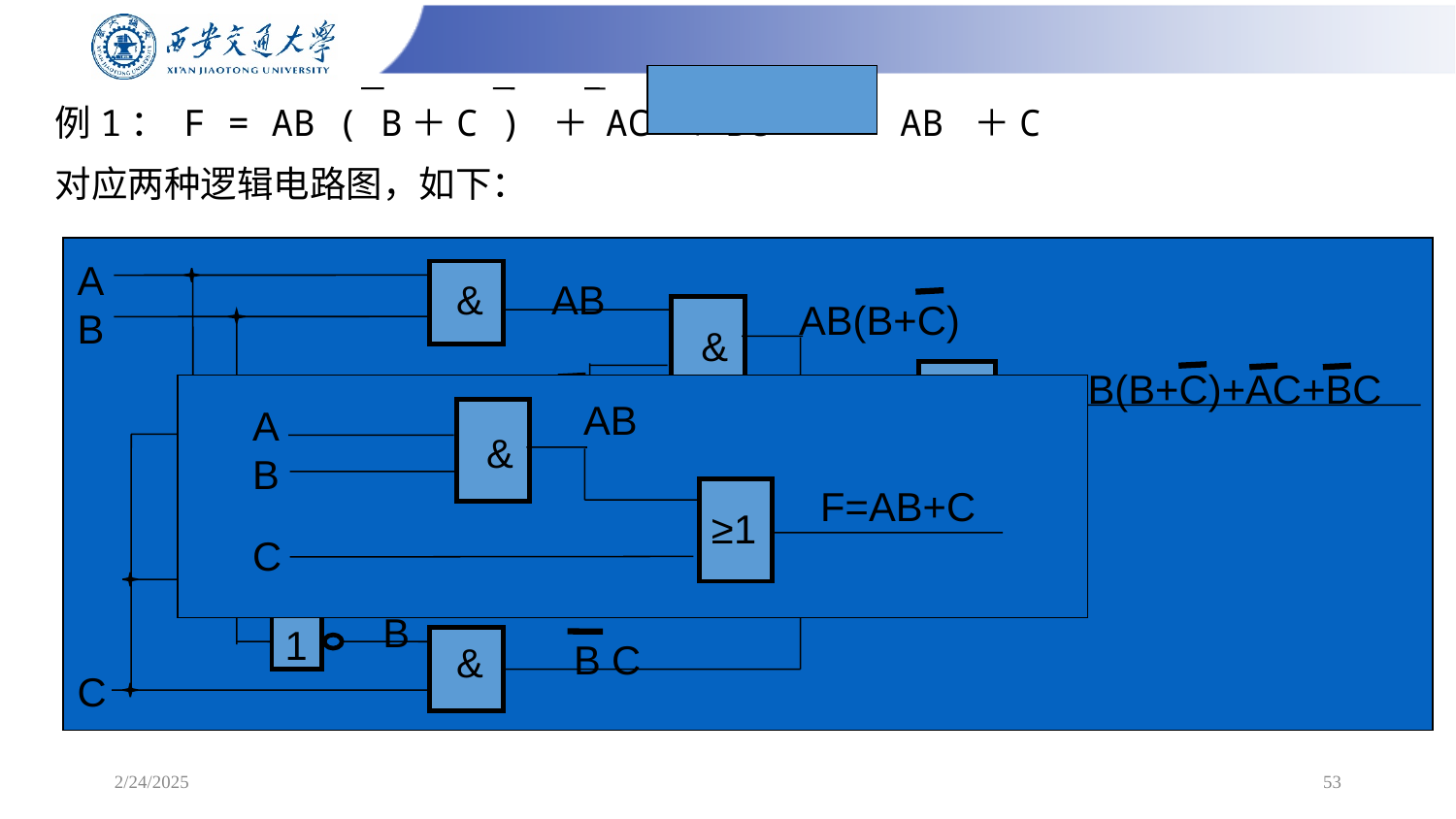

# 例1： F = AB ( B＋C ) ＋ AC ＋BC   =  AB ＋C 对应两种逻辑电路图，如下：

AB

&
AB

AB(B+C)

&

F=AB(B+C)+AC+BC

B+C

≥1

≥1

1

C

A

AC

&
1

B

1
B C

&

C

AB
AB

&

F=AB+C
≥1

C

2/24/2025
53